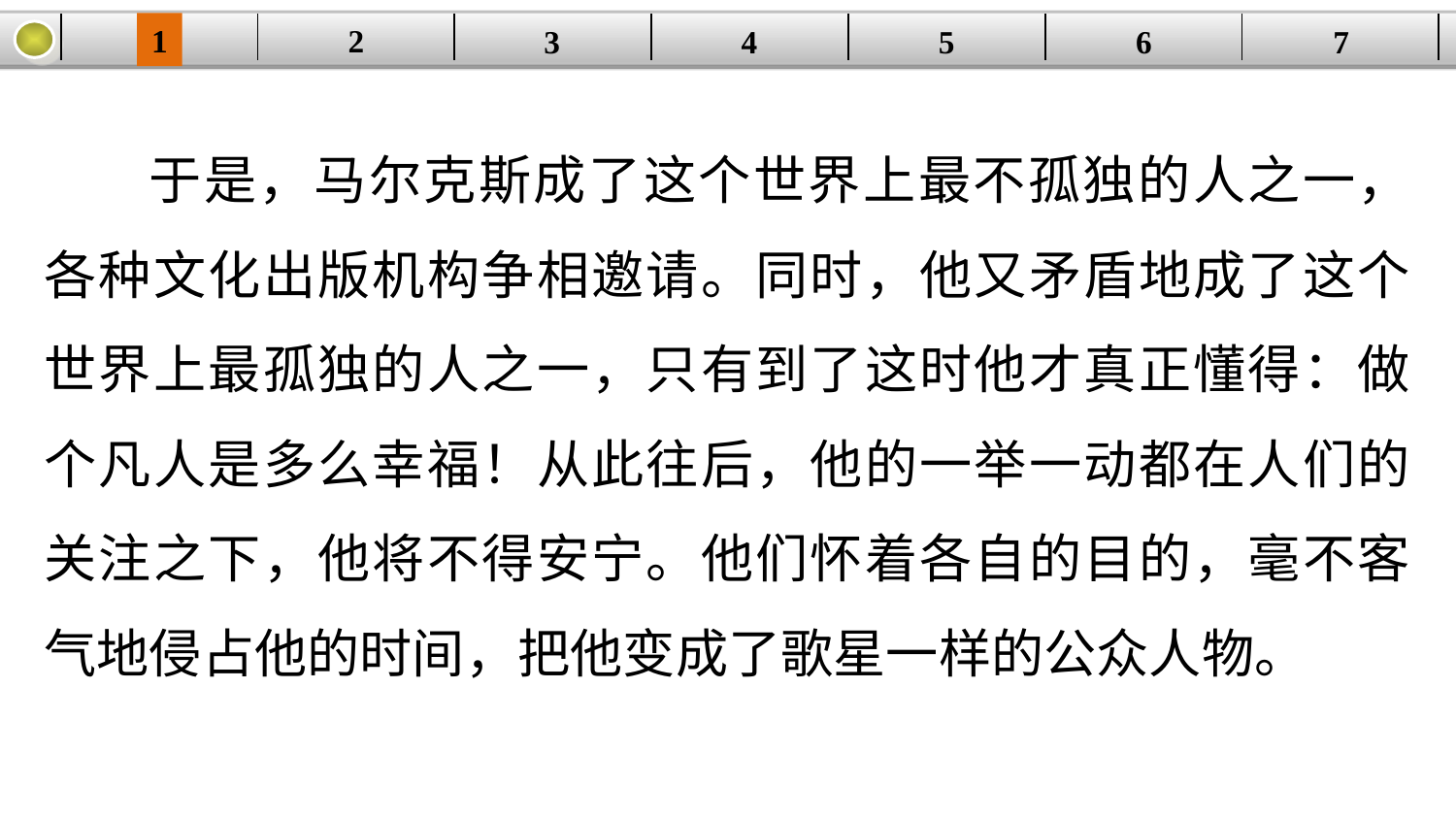

1
2
|  |  |  |  |  |  |  |
| --- | --- | --- | --- | --- | --- | --- |
3
4
5
6
7

于是，马尔克斯成了这个世界上最不孤独的人之一，各种文化出版机构争相邀请。同时，他又矛盾地成了这个世界上最孤独的人之一，只有到了这时他才真正懂得：做个凡人是多么幸福！从此往后，他的一举一动都在人们的关注之下，他将不得安宁。他们怀着各自的目的，毫不客气地侵占他的时间，把他变成了歌星一样的公众人物。